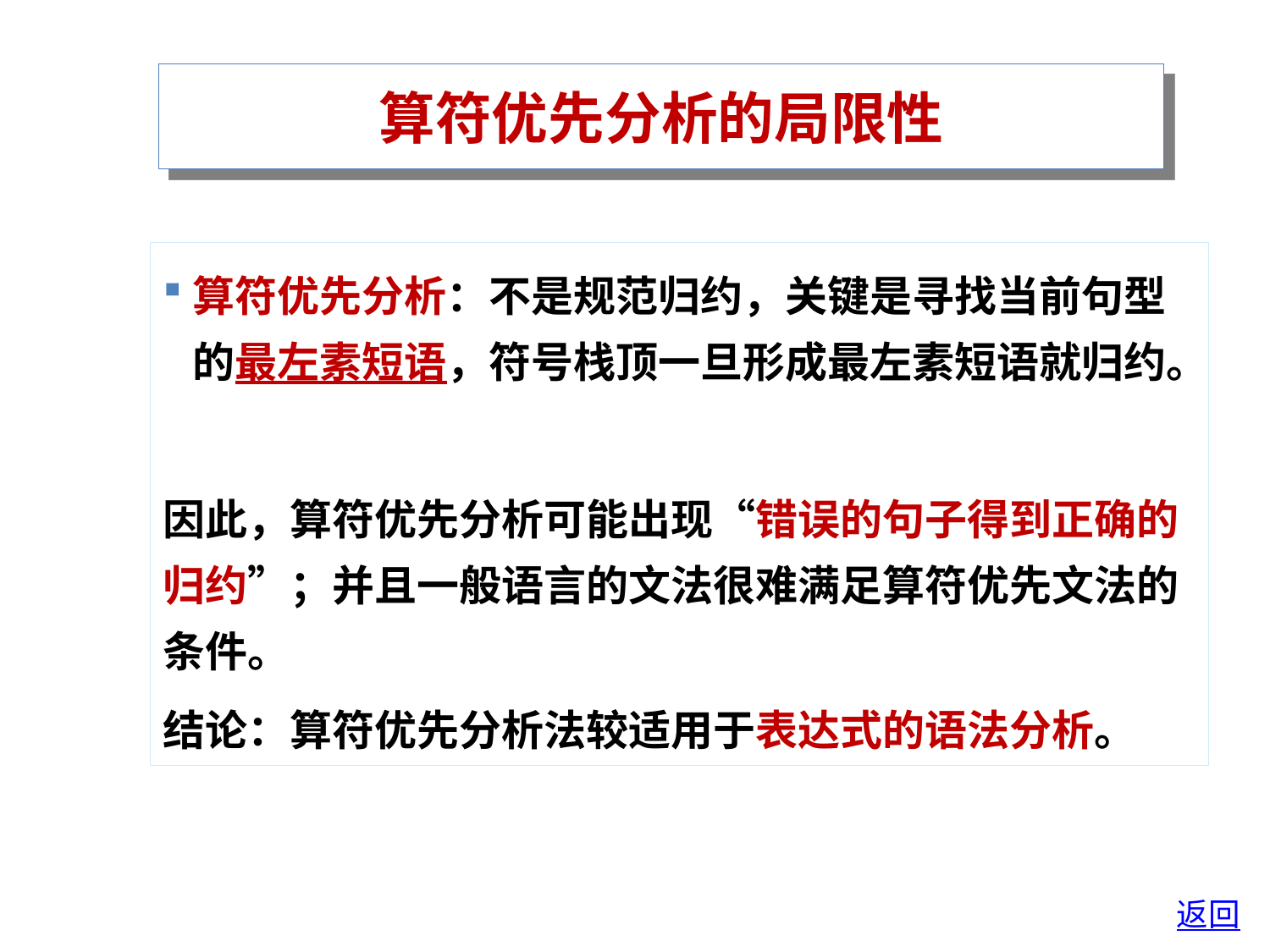

# 算符优先分析的局限性
算符优先分析：不是规范归约，关键是寻找当前句型的最左素短语，符号栈顶一旦形成最左素短语就归约。

因此，算符优先分析可能出现“错误的句子得到正确的归约”；并且一般语言的文法很难满足算符优先文法的条件。
结论：算符优先分析法较适用于表达式的语法分析。
返回